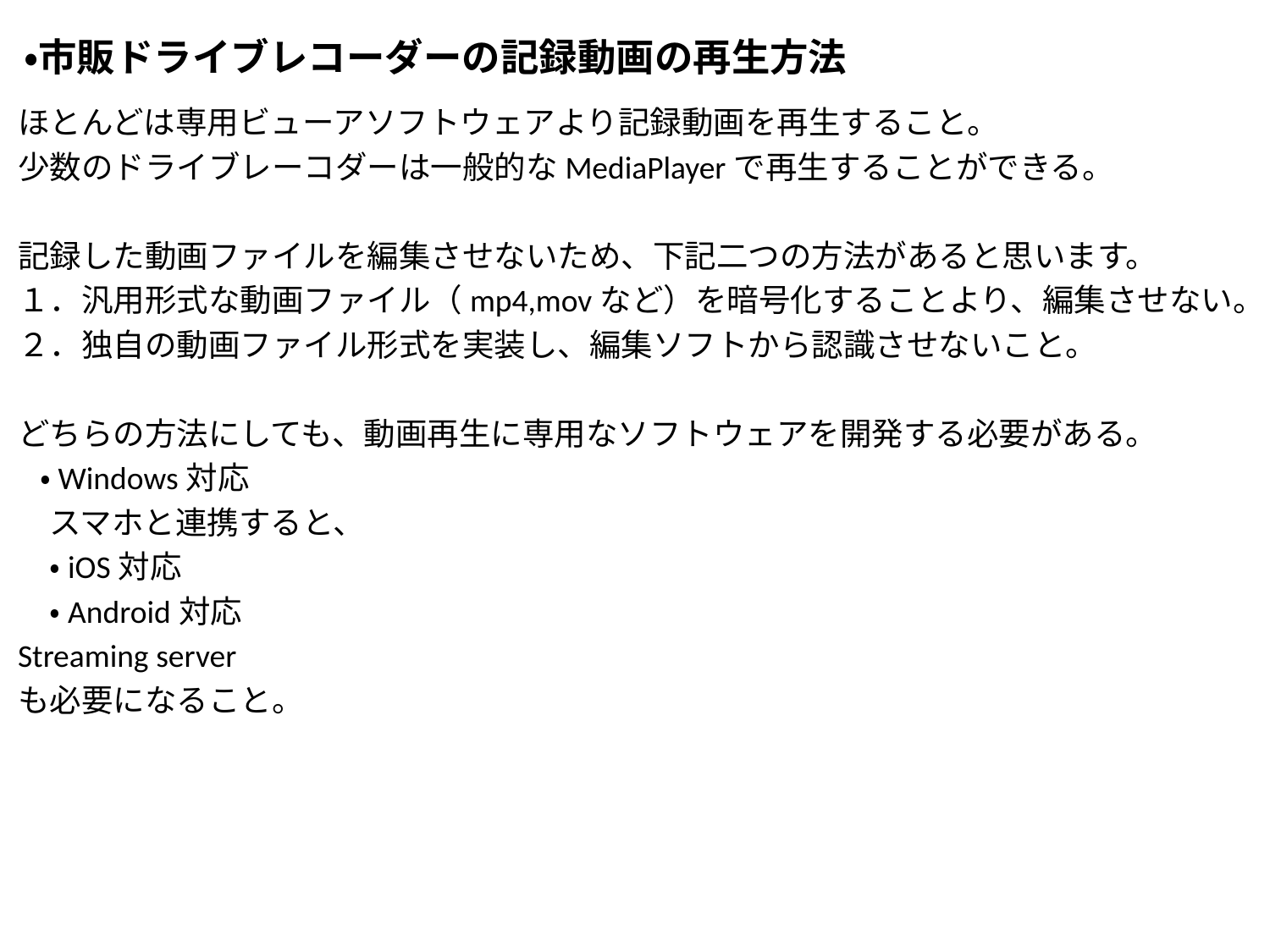

・市販ドライブレコーダーの記録動画の再生方法
ほとんどは専用ビューアソフトウェアより記録動画を再生すること。
少数のドライブレーコダーは一般的なMediaPlayerで再生することができる。

記録した動画ファイルを編集させないため、下記二つの方法があると思います。
１．汎用形式な動画ファイル（mp4,movなど）を暗号化することより、編集させない。
２．独自の動画ファイル形式を実装し、編集ソフトから認識させないこと。

どちらの方法にしても、動画再生に専用なソフトウェアを開発する必要がある。
  ・Windows対応
　スマホと連携すると、
　・iOS対応
　・Android対応
Streaming server
も必要になること。